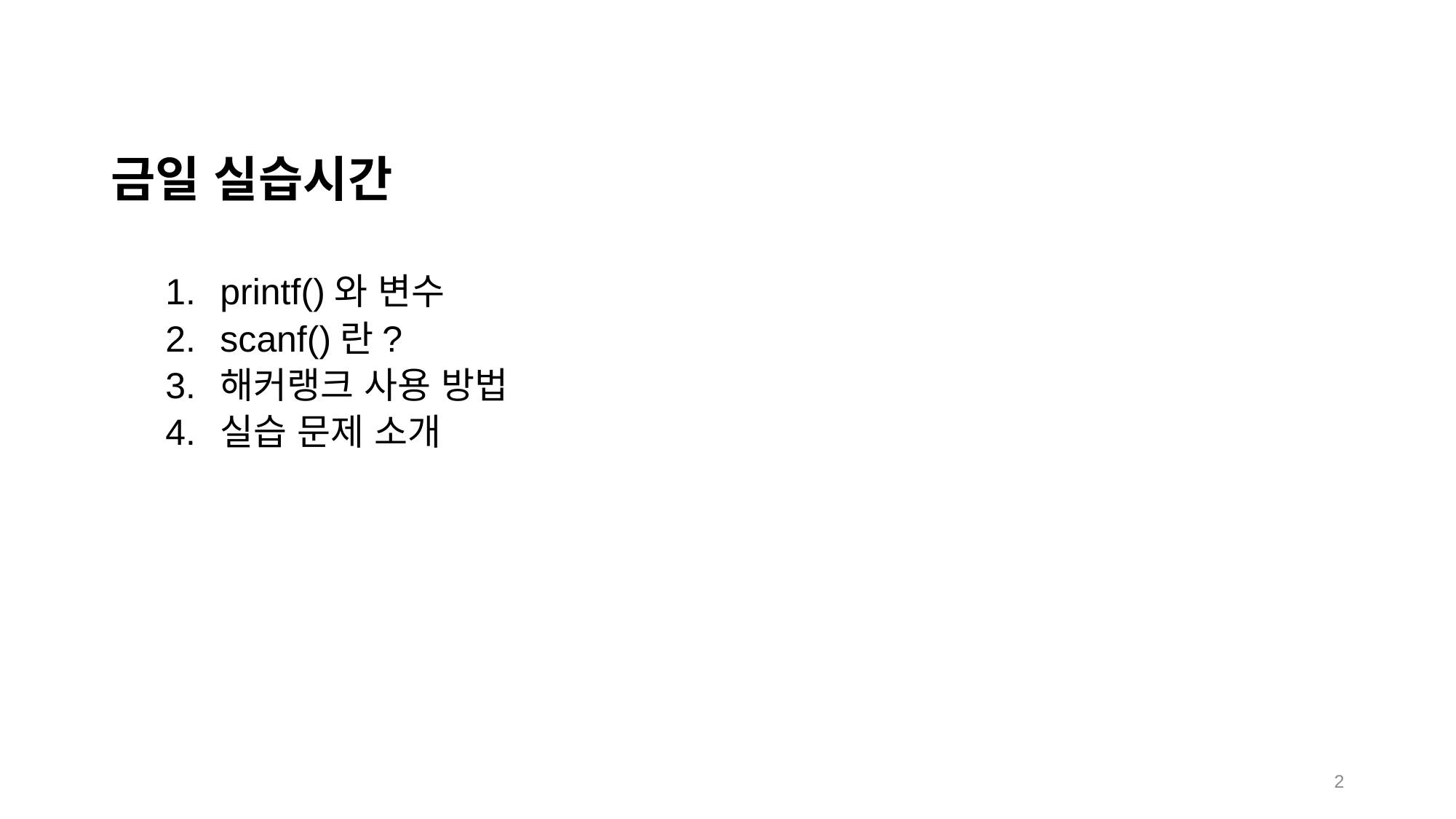

금일 실습시간
printf()와 변수
scanf()란?
해커랭크 사용 방법
실습 문제 소개
2